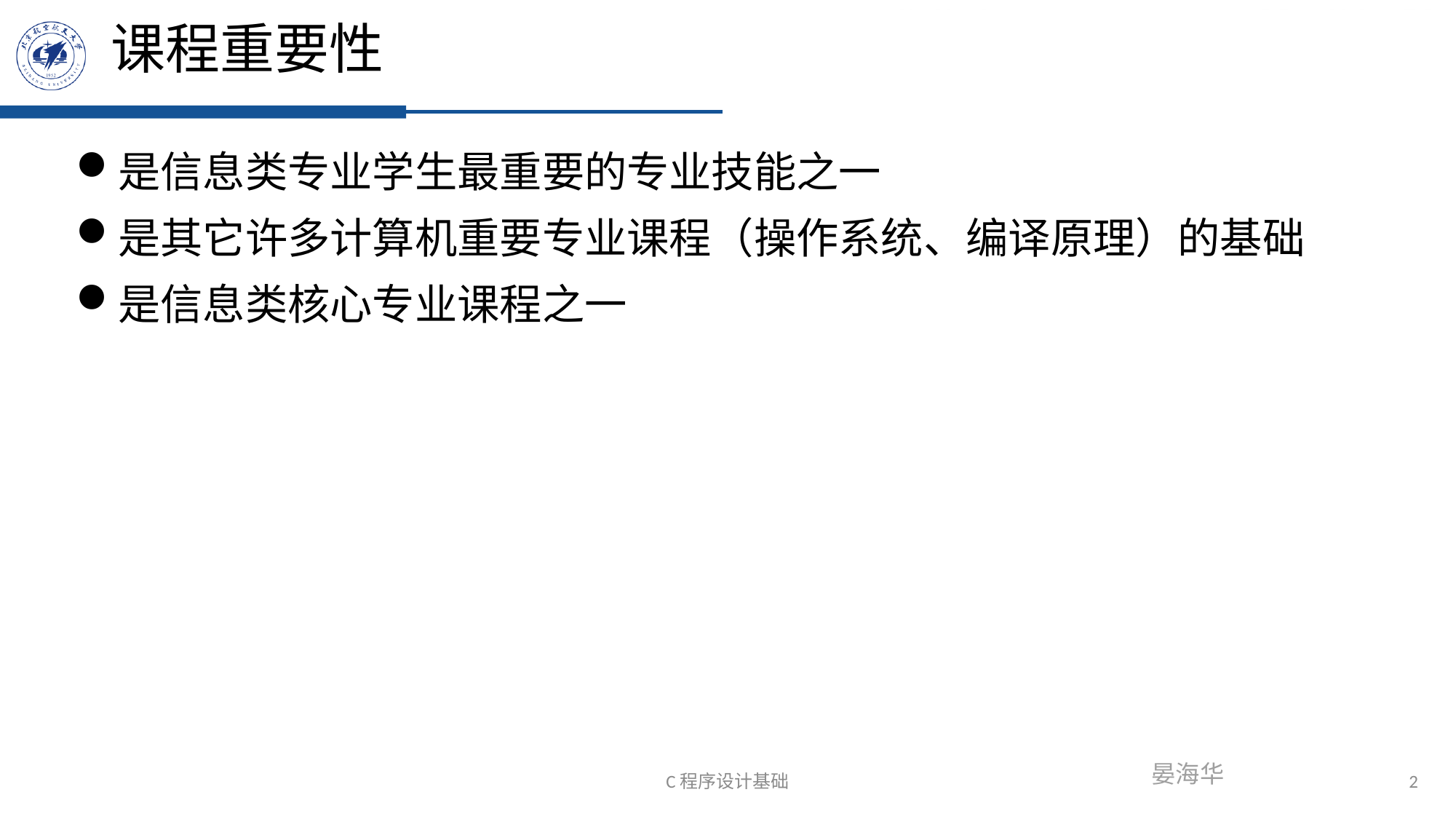

# 课程重要性
是信息类专业学生最重要的专业技能之一
是其它许多计算机重要专业课程（操作系统、编译原理）的基础
是信息类核心专业课程之一
2
C程序设计基础